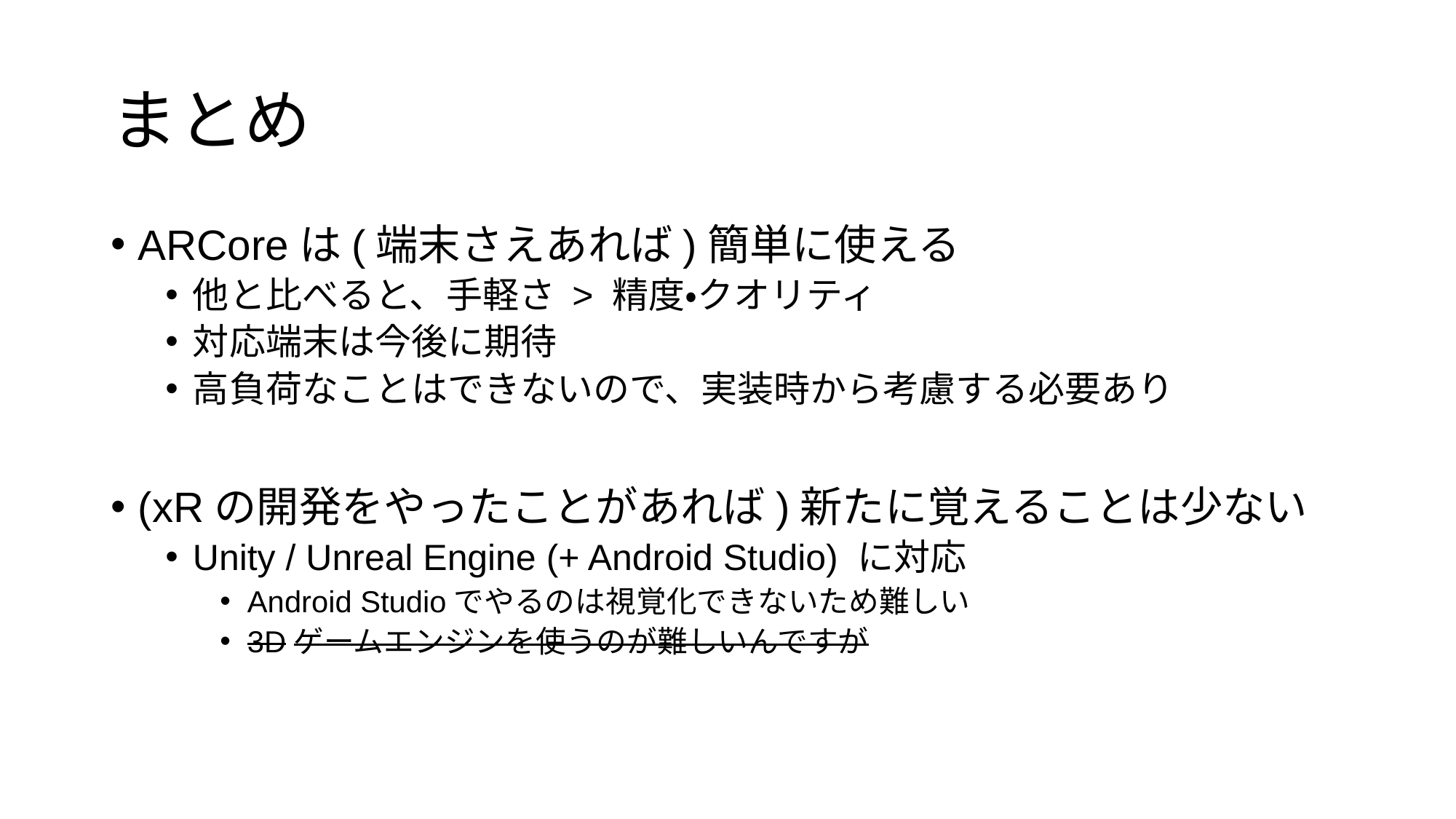

# まとめ
ARCoreは(端末さえあれば)簡単に使える
他と比べると、手軽さ > 精度・クオリティ
対応端末は今後に期待
高負荷なことはできないので、実装時から考慮する必要あり

(xRの開発をやったことがあれば)新たに覚えることは少ない
Unity / Unreal Engine (+ Android Studio) に対応
Android Studioでやるのは視覚化できないため難しい
3Dゲームエンジンを使うのが難しいんですが